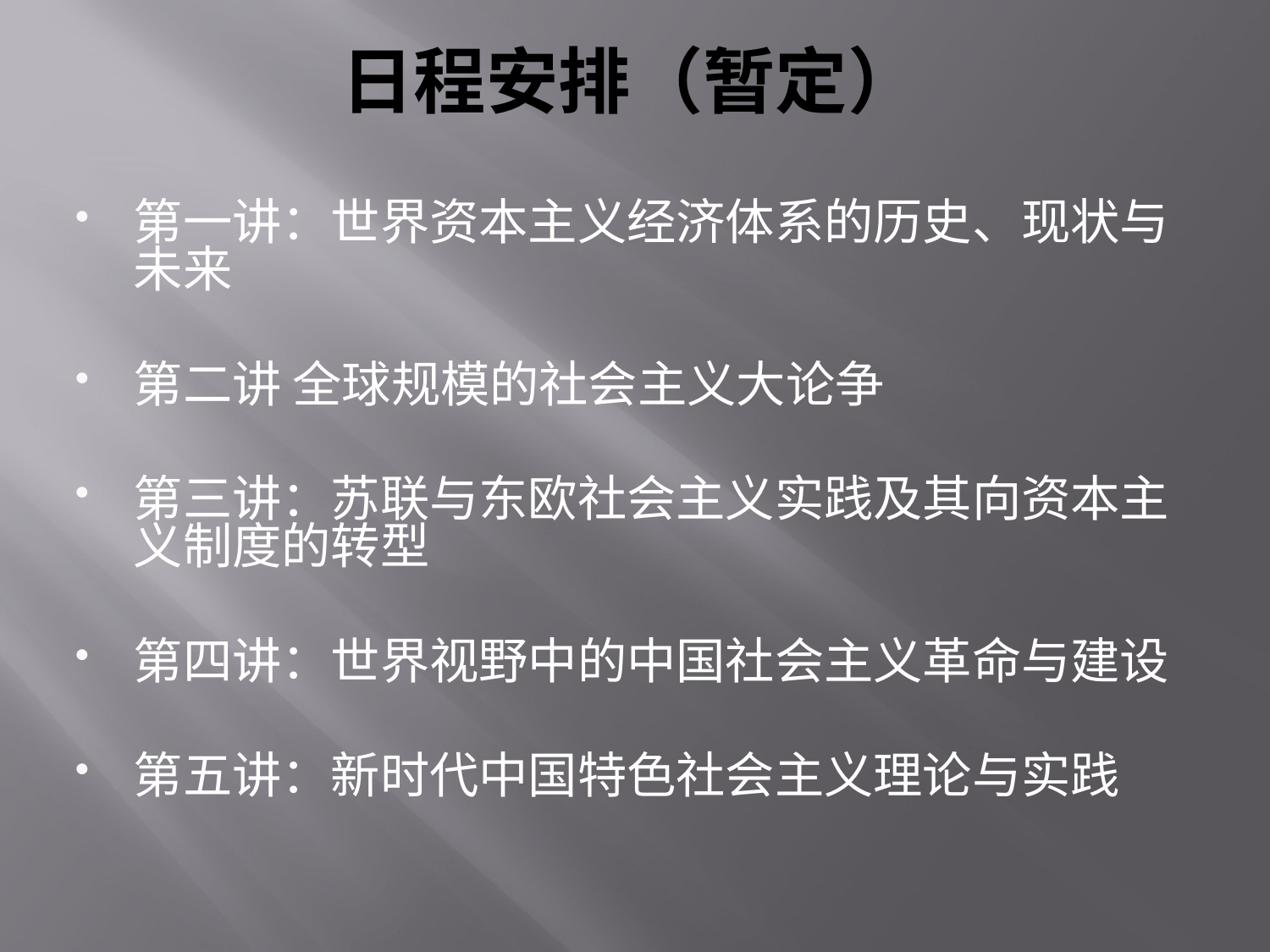

# 日程安排（暂定）
第一讲：世界资本主义经济体系的历史、现状与未来

第二讲 全球规模的社会主义大论争

第三讲：苏联与东欧社会主义实践及其向资本主义制度的转型

第四讲：世界视野中的中国社会主义革命与建设

第五讲：新时代中国特色社会主义理论与实践